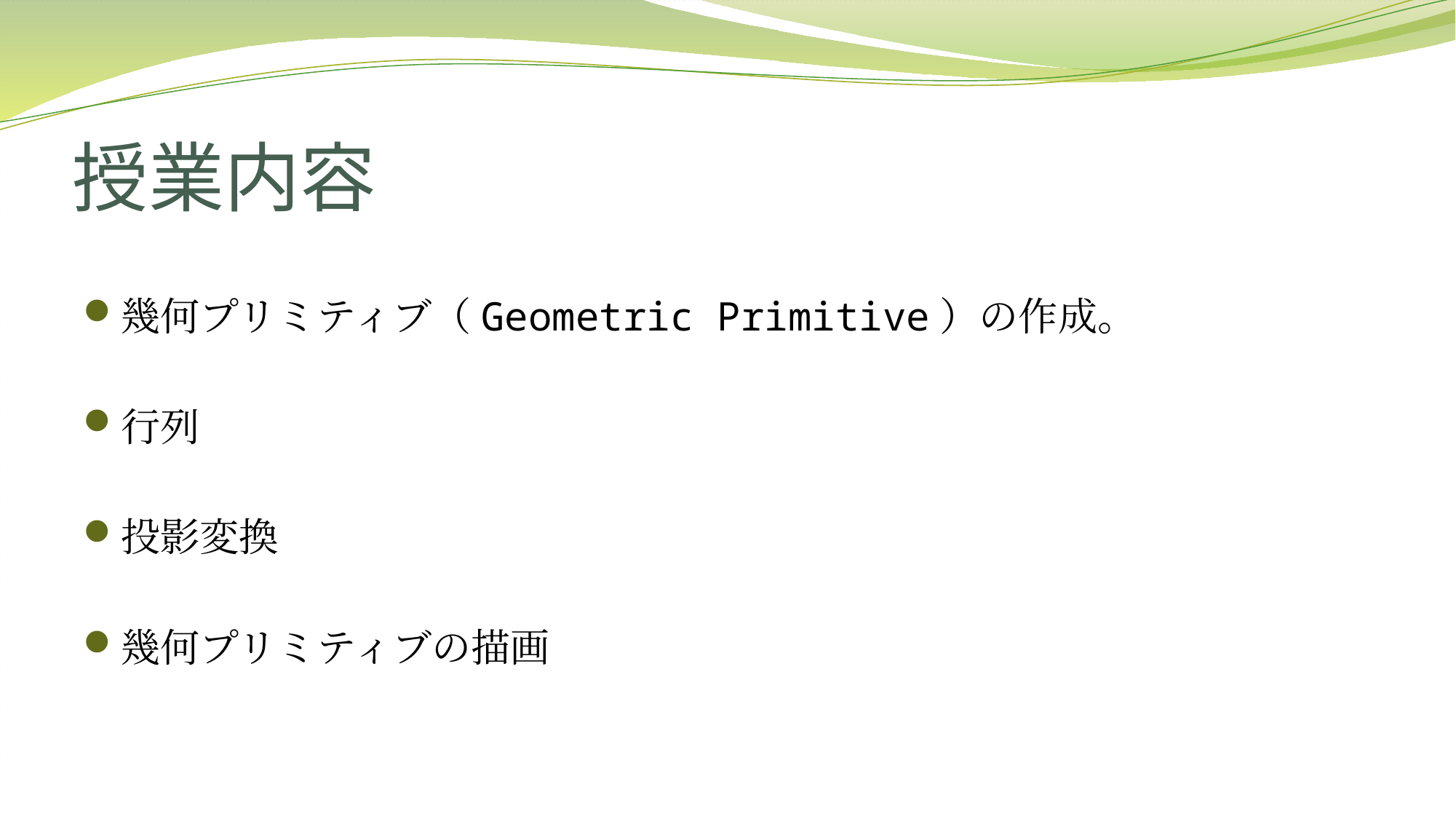

# 授業内容

幾何プリミティブ（Geometric Primitive）の作成。

行列

投影変換

幾何プリミティブの描画